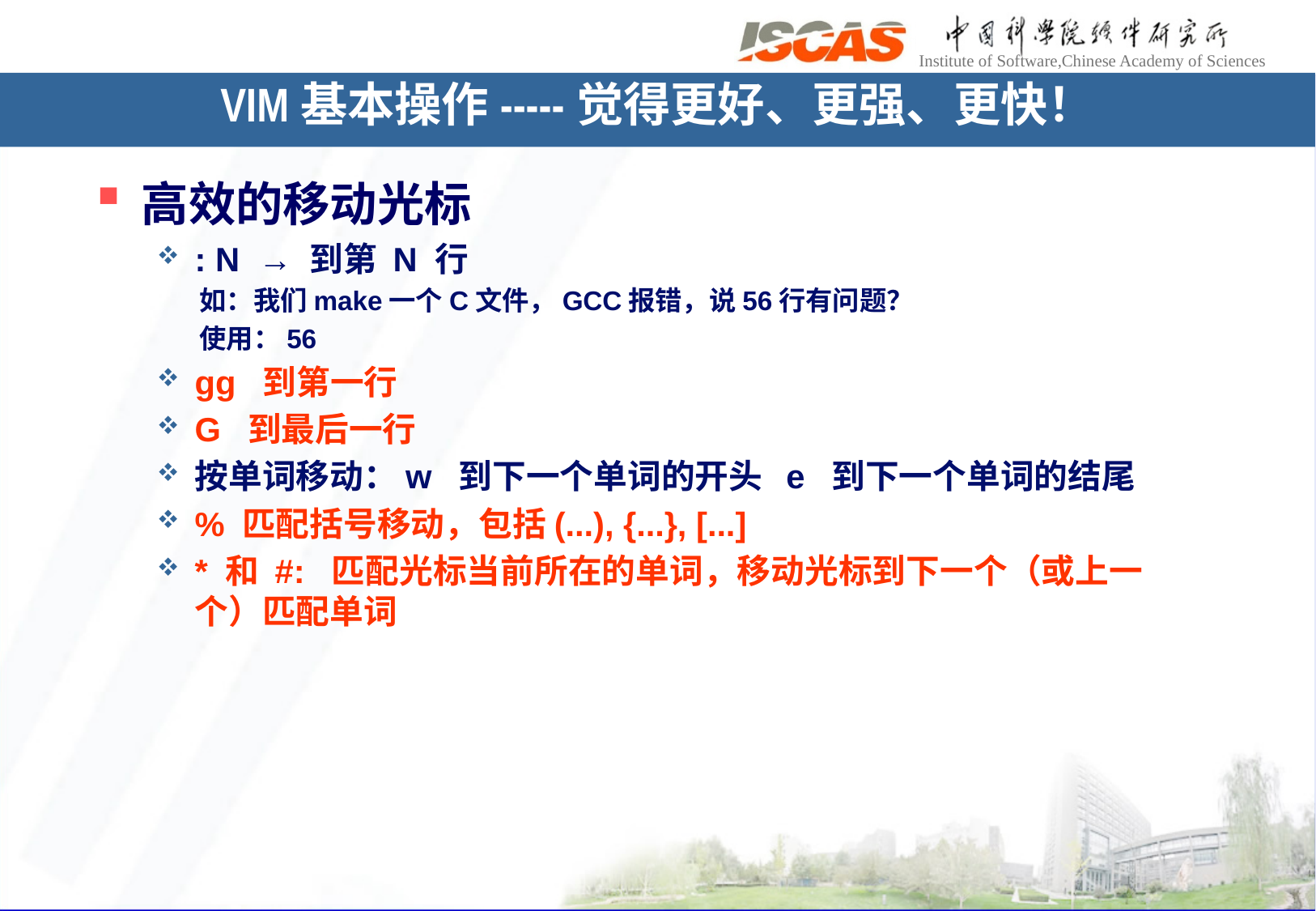

VIM基本操作-----觉得更好、更强、更快！
高效的移动光标
: N  → 到第 N 行
      如：我们make一个C文件，GCC报错，说56行有问题？
      使用：56
gg  到第一行
G  到最后一行
按单词移动：w  到下一个单词的开头  e  到下一个单词的结尾
% 匹配括号移动，包括(...), {...}, [...]
* 和 #:  匹配光标当前所在的单词，移动光标到下一个（或上一个）匹配单词